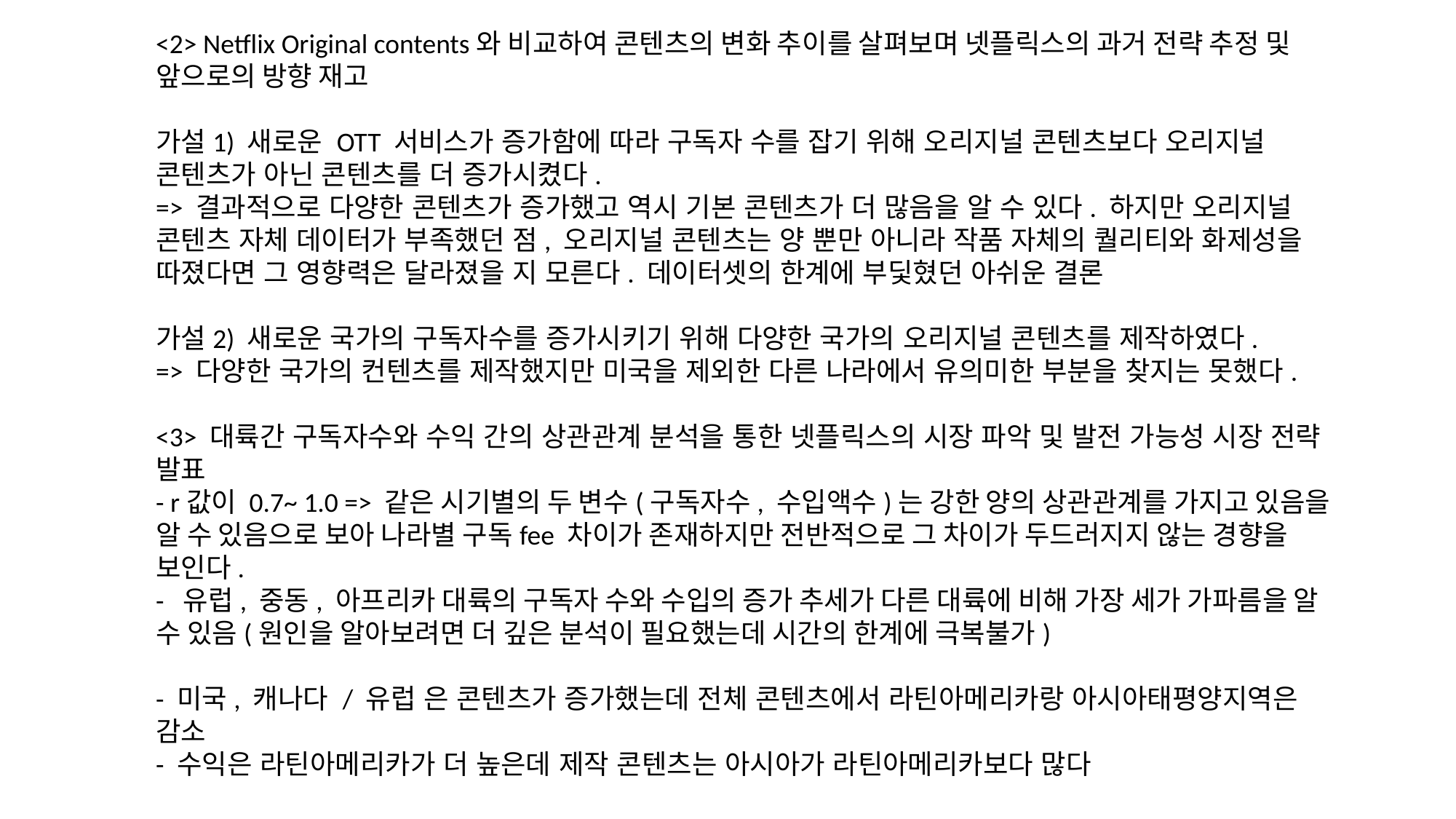

<2> Netflix Original contents와 비교하여 콘텐츠의 변화 추이를 살펴보며 넷플릭스의 과거 전략 추정 및 앞으로의 방향 재고

가설1) 새로운 OTT 서비스가 증가함에 따라 구독자 수를 잡기 위해 오리지널 콘텐츠보다 오리지널 콘텐츠가 아닌 콘텐츠를 더 증가시켰다.
=> 결과적으로 다양한 콘텐츠가 증가했고 역시 기본 콘텐츠가 더 많음을 알 수 있다. 하지만 오리지널 콘텐츠 자체 데이터가 부족했던 점, 오리지널 콘텐츠는 양 뿐만 아니라 작품 자체의 퀄리티와 화제성을 따졌다면 그 영향력은 달라졌을 지 모른다. 데이터셋의 한계에 부딫혔던 아쉬운 결론

가설2) 새로운 국가의 구독자수를 증가시키기 위해 다양한 국가의 오리지널 콘텐츠를 제작하였다.
=> 다양한 국가의 컨텐츠를 제작했지만 미국을 제외한 다른 나라에서 유의미한 부분을 찾지는 못했다.

<3> 대륙간 구독자수와 수익 간의 상관관계 분석을 통한 넷플릭스의 시장 파악 및 발전 가능성 시장 전략 발표
- r값이 0.7~ 1.0 => 같은 시기별의 두 변수(구독자수, 수입액수)는 강한 양의 상관관계를 가지고 있음을 알 수 있음으로 보아 나라별 구독fee 차이가 존재하지만 전반적으로 그 차이가 두드러지지 않는 경향을 보인다.
-  유럽, 중동, 아프리카 대륙의 구독자 수와 수입의 증가 추세가 다른 대륙에 비해 가장 세가 가파름을 알 수 있음(원인을 알아보려면 더 깊은 분석이 필요했는데 시간의 한계에 극복불가)

- 미국, 캐나다 / 유럽 은 콘텐츠가 증가했는데 전체 콘텐츠에서 라틴아메리카랑 아시아태평양지역은 감소
- 수익은 라틴아메리카가 더 높은데 제작 콘텐츠는 아시아가 라틴아메리카보다 많다